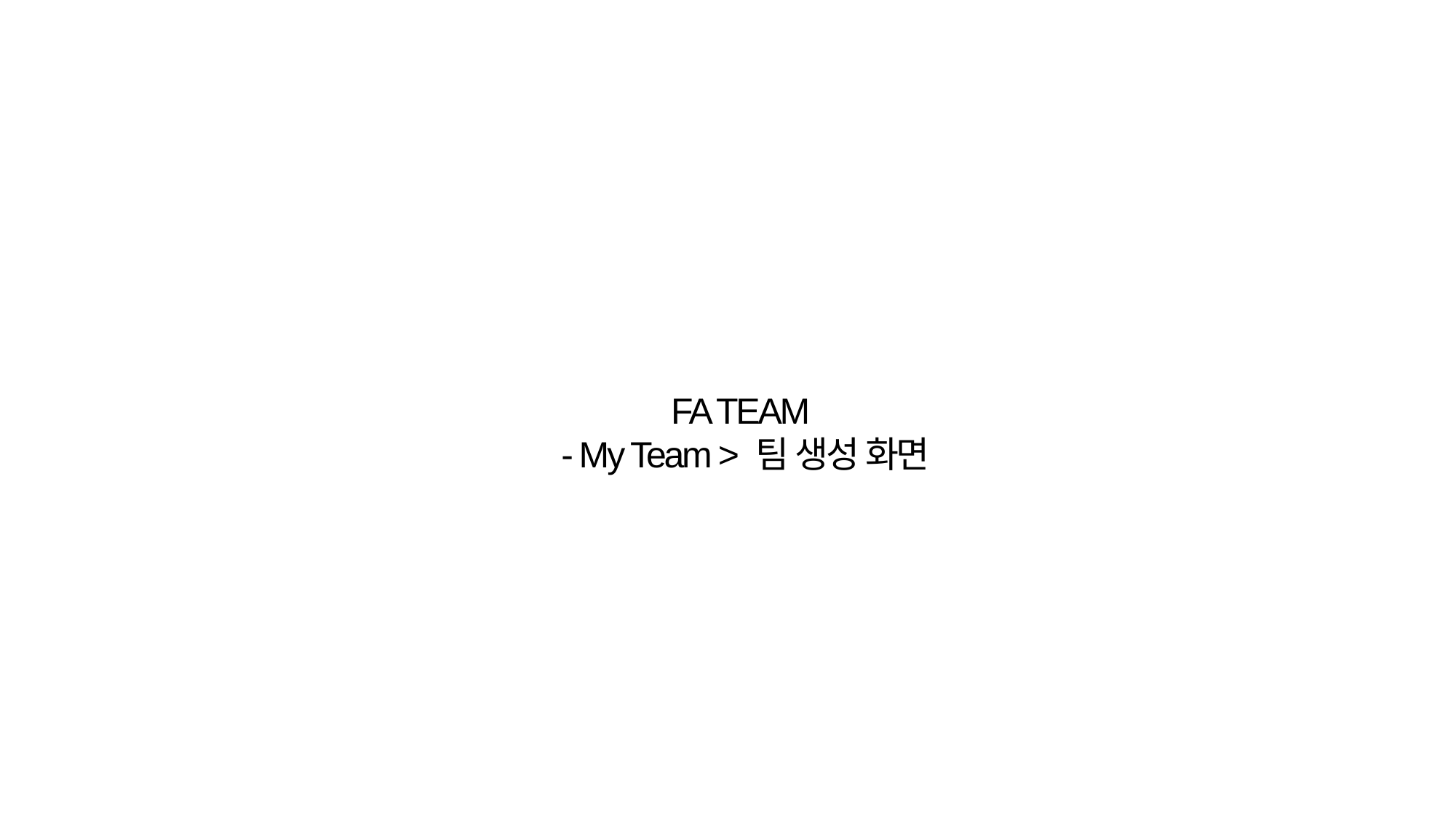

FA TEAM
- My Team > 팀 생성 화면